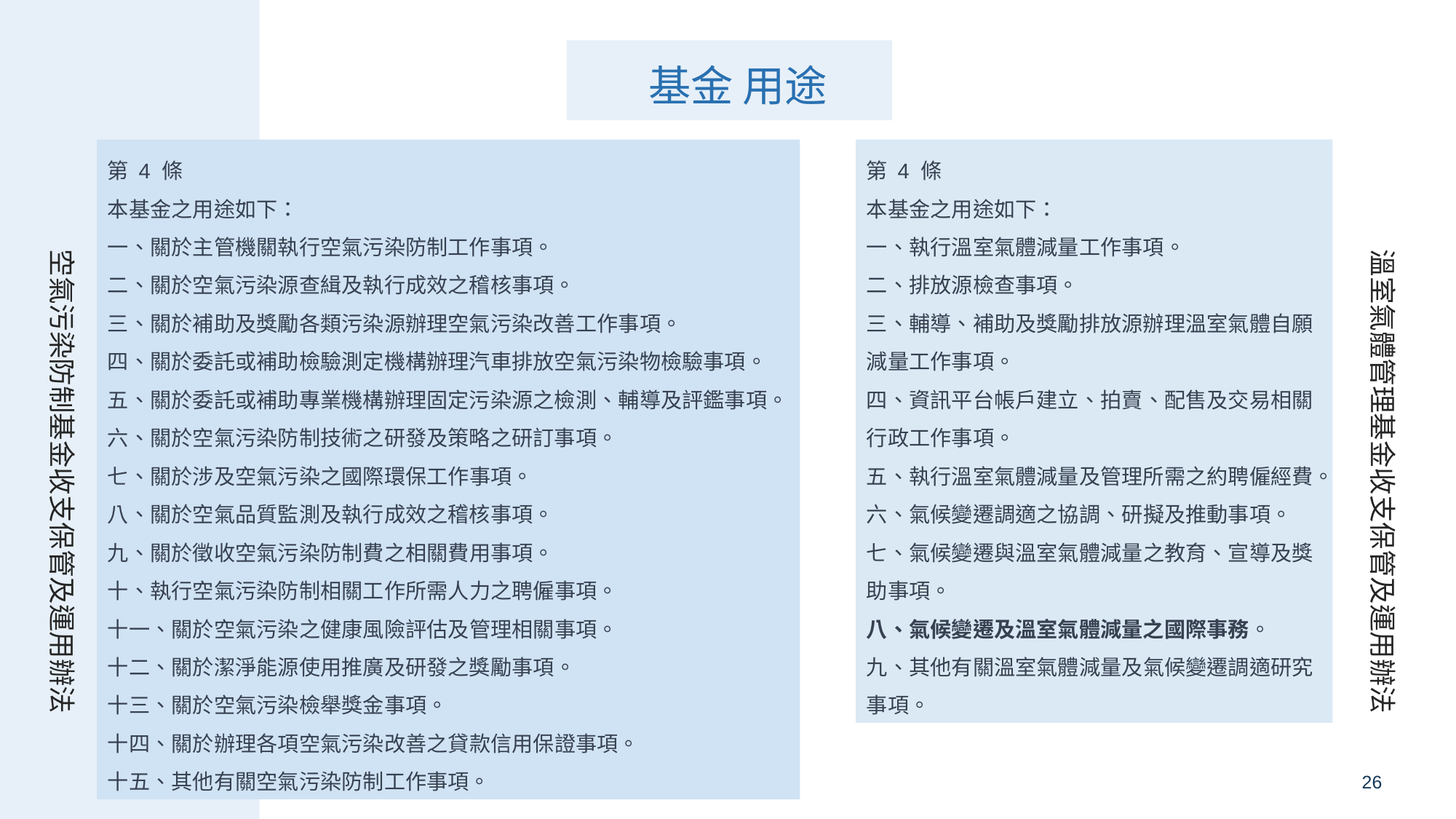

基金 用途
第 4 條
本基金之用途如下：
一、關於主管機關執行空氣污染防制工作事項。
二、關於空氣污染源查緝及執行成效之稽核事項。
三、關於補助及獎勵各類污染源辦理空氣污染改善工作事項。
四、關於委託或補助檢驗測定機構辦理汽車排放空氣污染物檢驗事項。
五、關於委託或補助專業機構辦理固定污染源之檢測、輔導及評鑑事項。
六、關於空氣污染防制技術之研發及策略之研訂事項。
七、關於涉及空氣污染之國際環保工作事項。
八、關於空氣品質監測及執行成效之稽核事項。
九、關於徵收空氣污染防制費之相關費用事項。
十、執行空氣污染防制相關工作所需人力之聘僱事項。
十一、關於空氣污染之健康風險評估及管理相關事項。
十二、關於潔淨能源使用推廣及研發之獎勵事項。
十三、關於空氣污染檢舉獎金事項。
十四、關於辦理各項空氣污染改善之貸款信用保證事項。
十五、其他有關空氣污染防制工作事項。
第 4 條
本基金之用途如下：
一、執行溫室氣體減量工作事項。
二、排放源檢查事項。
三、輔導、補助及獎勵排放源辦理溫室氣體自願減量工作事項。
四、資訊平台帳戶建立、拍賣、配售及交易相關行政工作事項。
五、執行溫室氣體減量及管理所需之約聘僱經費。
六、氣候變遷調適之協調、研擬及推動事項。
七、氣候變遷與溫室氣體減量之教育、宣導及獎助事項。
八、氣候變遷及溫室氣體減量之國際事務。
九、其他有關溫室氣體減量及氣候變遷調適研究事項。
空氣污染防制基金收支保管及運用辦法
溫室氣體管理基金收支保管及運用辦法